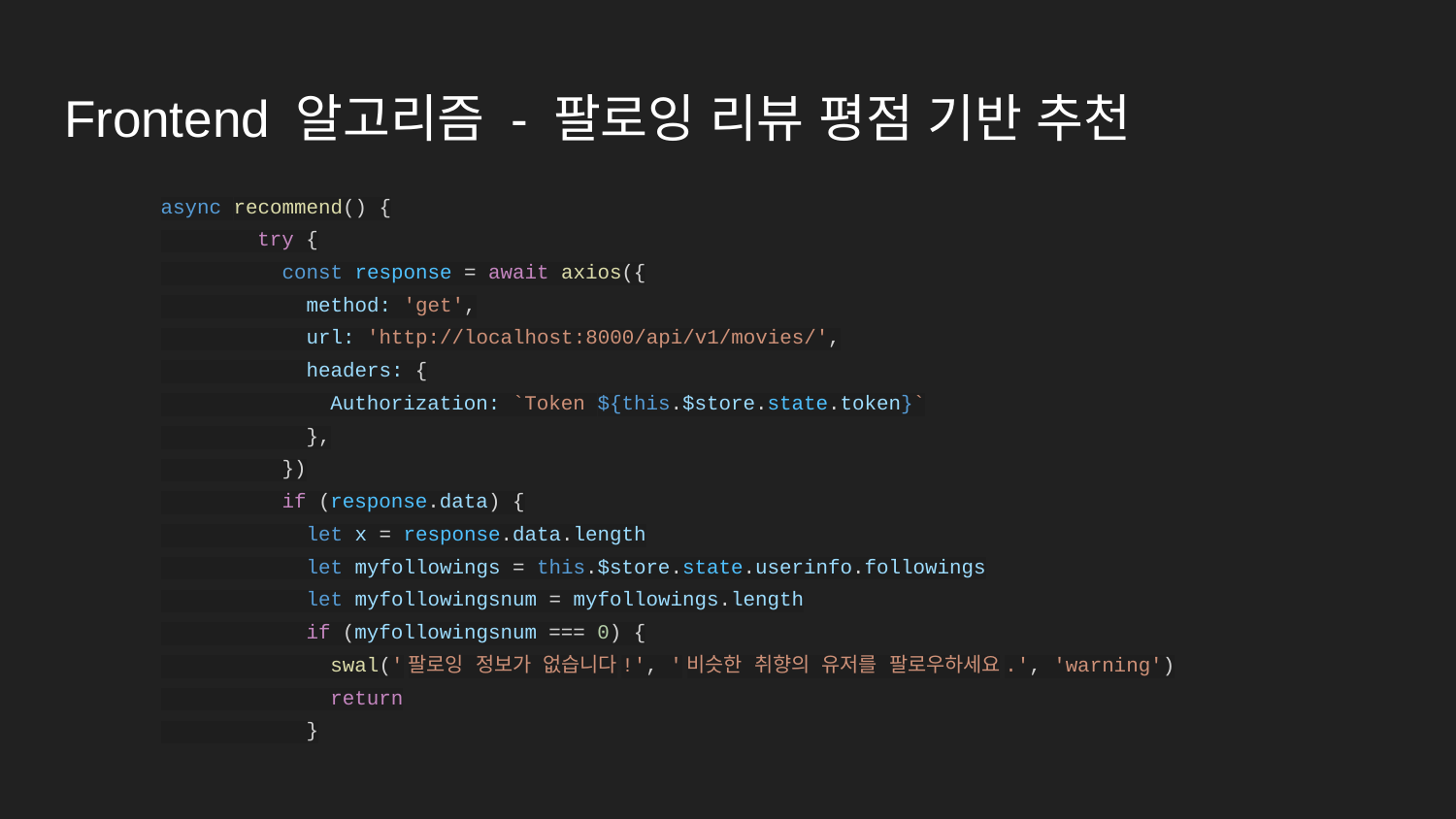

# Frontend 알고리즘 - 팔로잉 리뷰 평점 기반 추천
async recommend() {
        try {
          const response = await axios({
            method: 'get',
            url: 'http://localhost:8000/api/v1/movies/',
            headers: {
              Authorization: `Token ${this.$store.state.token}`
            },
          })
          if (response.data) {
            let x = response.data.length
            let myfollowings = this.$store.state.userinfo.followings
            let myfollowingsnum = myfollowings.length
            if (myfollowingsnum === 0) {
              swal('팔로잉 정보가 없습니다!', '비슷한 취향의 유저를 팔로우하세요.', 'warning')
              return
            }